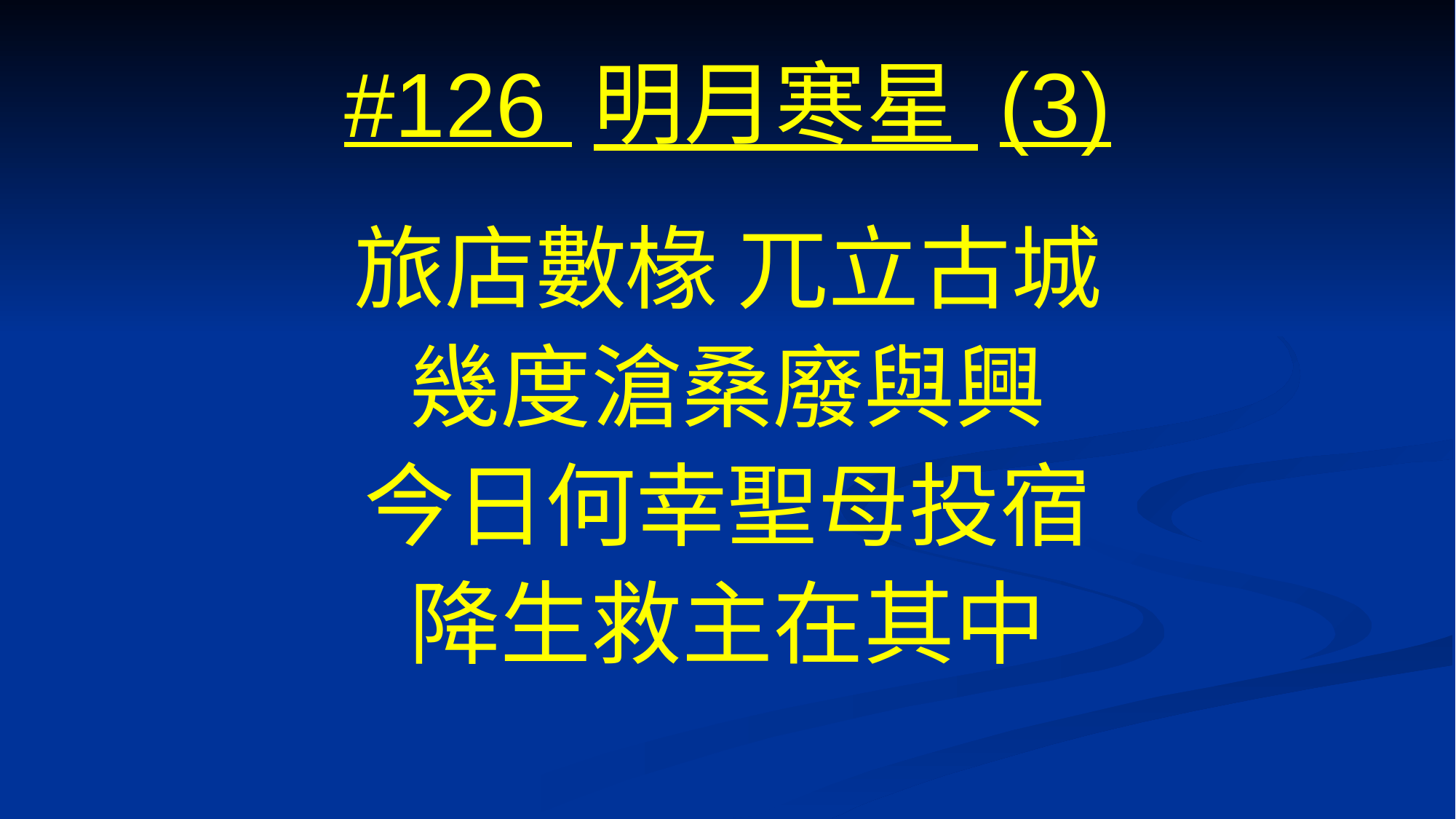

# #126 明月寒星 (3)
旅店數椽 兀立古城
幾度滄桑廢與興
今日何幸聖母投宿
降生救主在其中